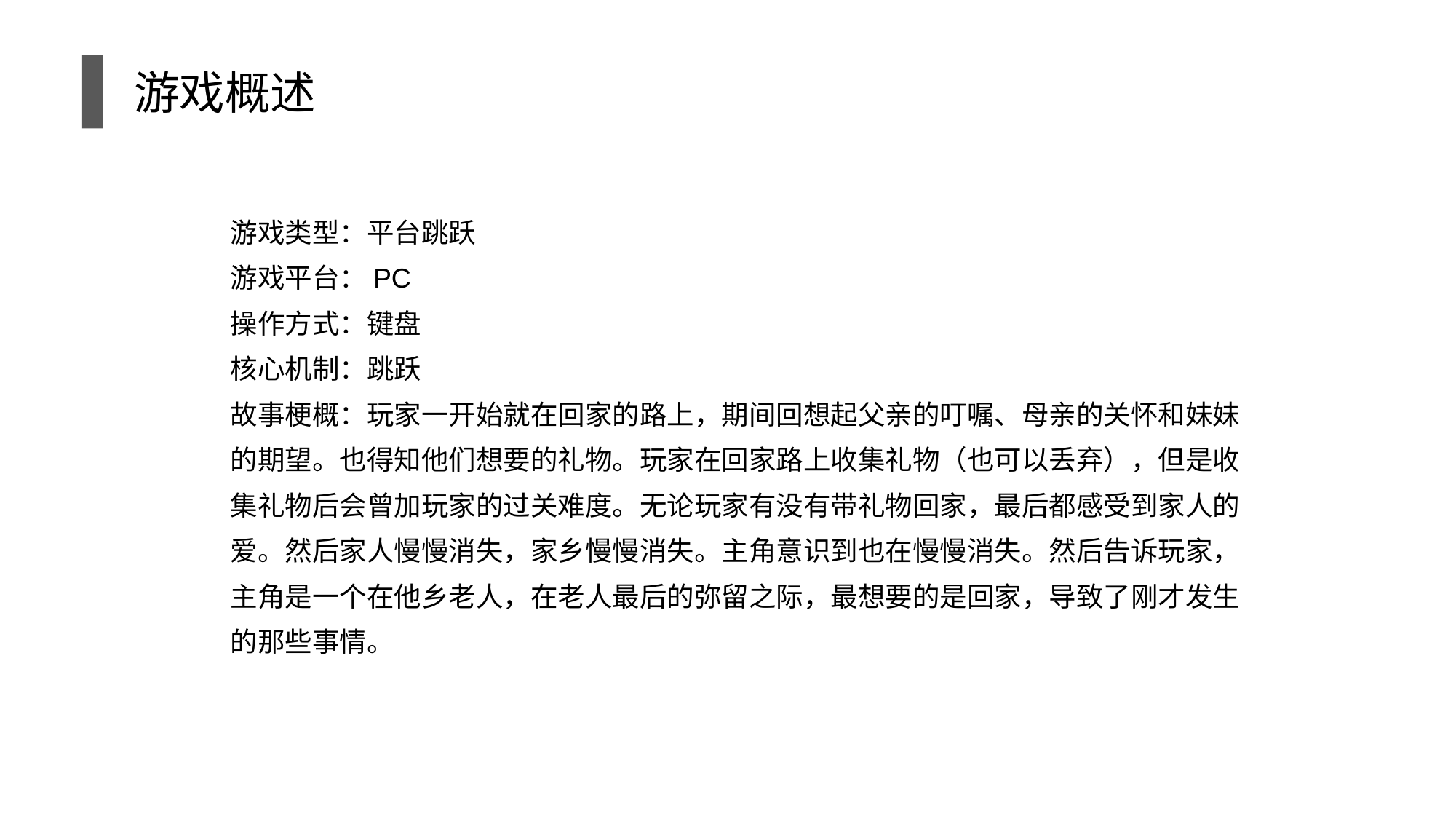

游戏概述
游戏类型：平台跳跃
游戏平台：PC
操作方式：键盘
核心机制：跳跃
故事梗概：玩家一开始就在回家的路上，期间回想起父亲的叮嘱、母亲的关怀和妹妹的期望。也得知他们想要的礼物。玩家在回家路上收集礼物（也可以丢弃），但是收集礼物后会曾加玩家的过关难度。无论玩家有没有带礼物回家，最后都感受到家人的爱。然后家人慢慢消失，家乡慢慢消失。主角意识到也在慢慢消失。然后告诉玩家，主角是一个在他乡老人，在老人最后的弥留之际，最想要的是回家，导致了刚才发生的那些事情。